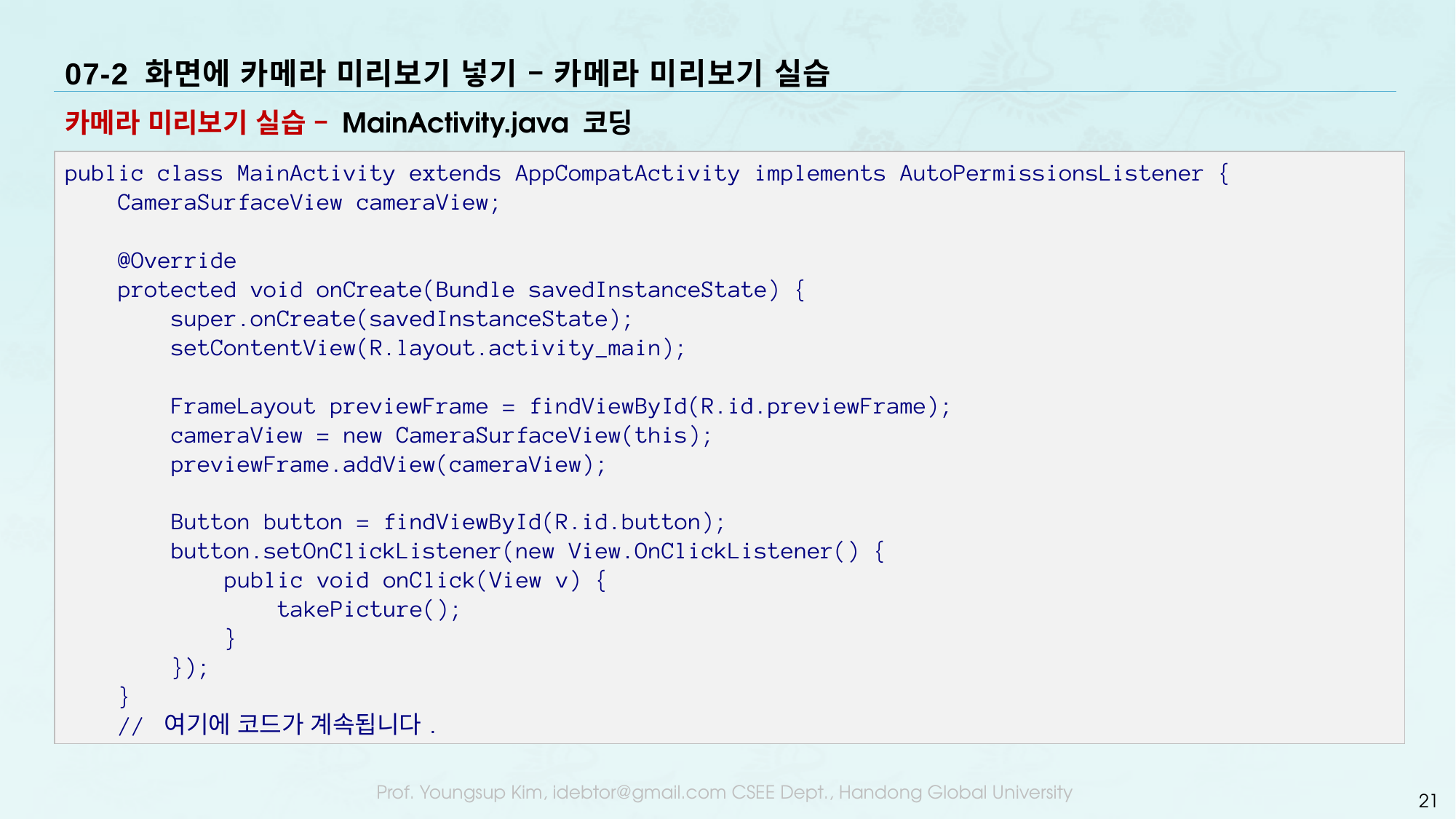

# 07-2 화면에 카메라 미리보기 넣기 – 카메라 미리보기 실습
카메라 미리보기 실습 – MainActivity.java 코딩

public class MainActivity extends AppCompatActivity implements AutoPermissionsListener {
    CameraSurfaceView cameraView;

    @Override
    protected void onCreate(Bundle savedInstanceState) {
        super.onCreate(savedInstanceState);
        setContentView(R.layout.activity_main);

        FrameLayout previewFrame = findViewById(R.id.previewFrame);
        cameraView = new CameraSurfaceView(this);
        previewFrame.addView(cameraView);

        Button button = findViewById(R.id.button);
        button.setOnClickListener(new View.OnClickListener() {
            public void onClick(View v) {
                takePicture();
            }
        });
    }
    // 여기에 코드가 계속됩니다.
21